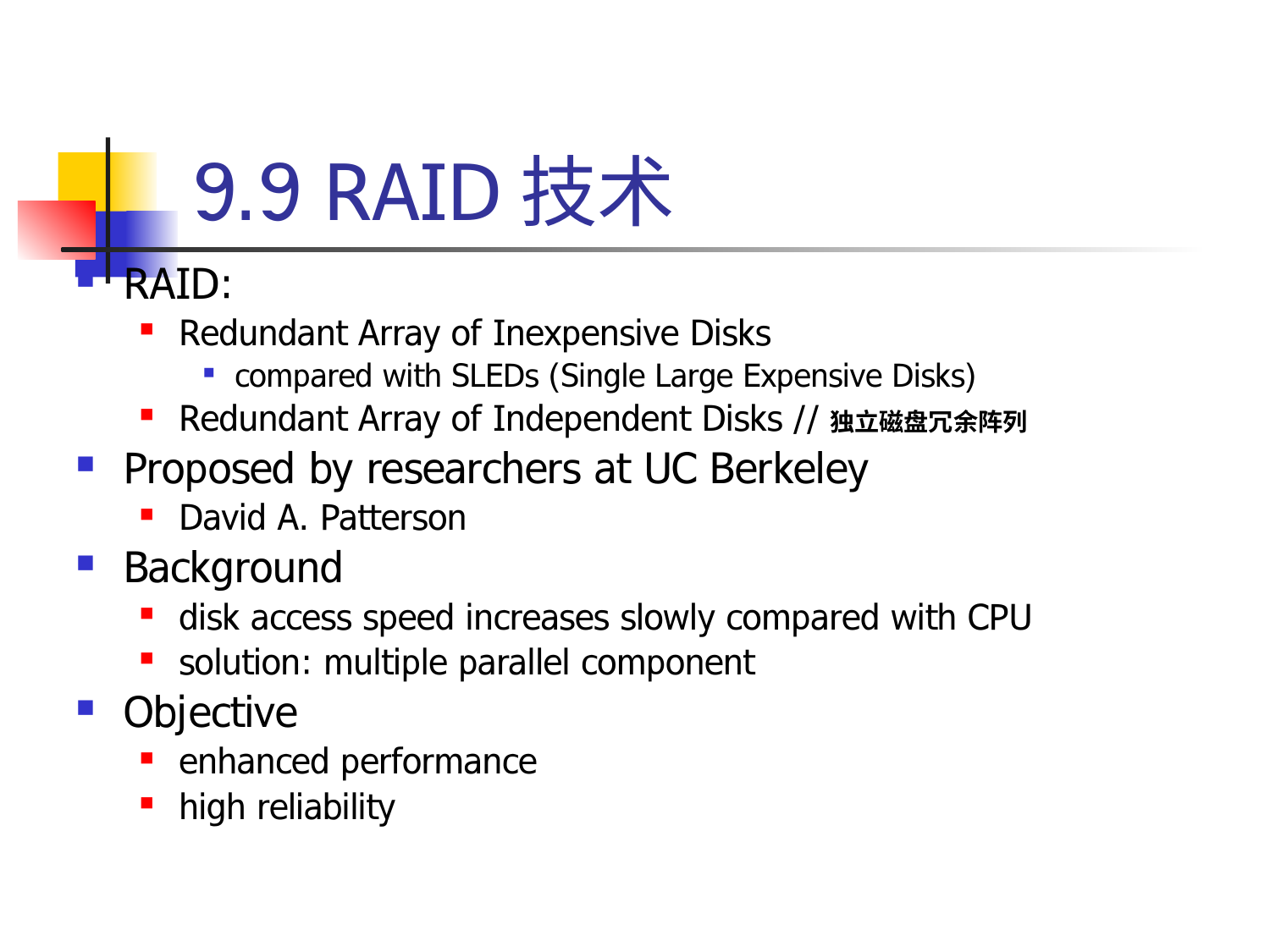

# 9.9 RAID技术
RAID:
Redundant Array of Inexpensive Disks
compared with SLEDs (Single Large Expensive Disks)
Redundant Array of Independent Disks //独立磁盘冗余阵列
Proposed by researchers at UC Berkeley
David A. Patterson
Background
disk access speed increases slowly compared with CPU
solution: multiple parallel component
Objective
enhanced performance
high reliability